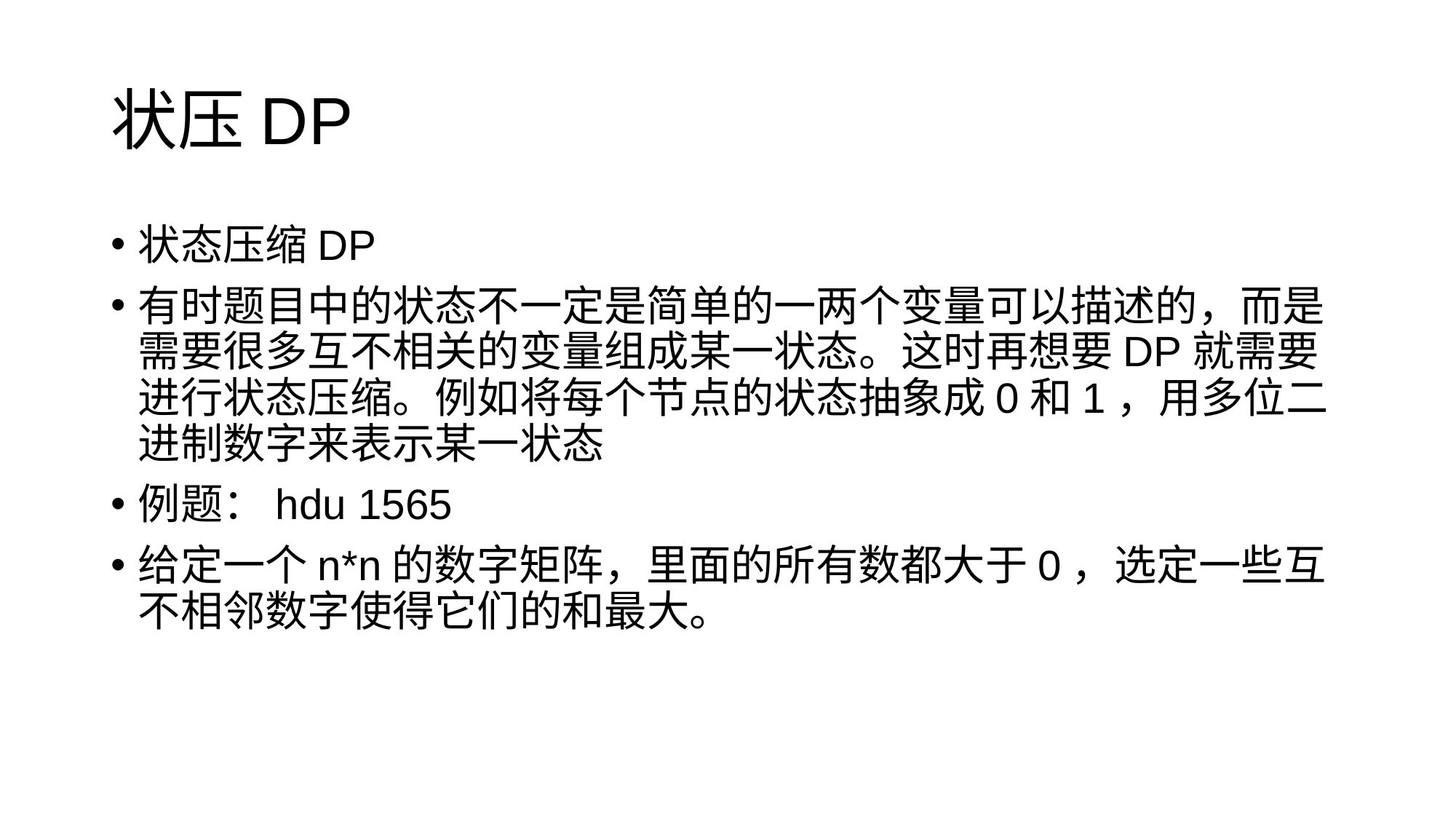

# 状压DP
状态压缩DP
有时题目中的状态不一定是简单的一两个变量可以描述的，而是需要很多互不相关的变量组成某一状态。这时再想要DP就需要进行状态压缩。例如将每个节点的状态抽象成0和1，用多位二进制数字来表示某一状态
例题：hdu 1565
给定一个n*n的数字矩阵，里面的所有数都大于0，选定一些互不相邻数字使得它们的和最大。